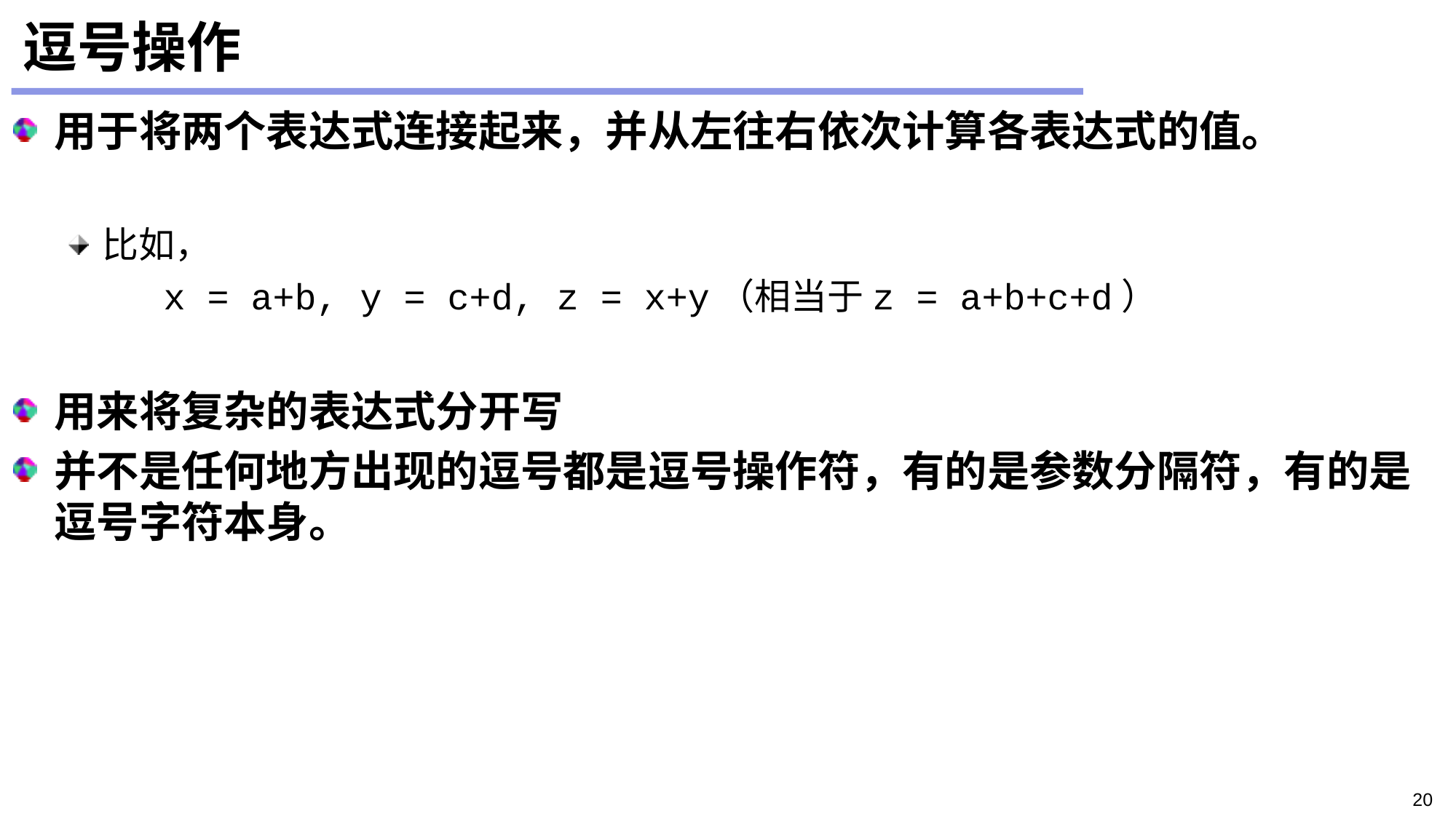

# 逗号操作
用于将两个表达式连接起来，并从左往右依次计算各表达式的值。

比如，
		x = a+b, y = c+d, z = x+y（相当于z = a+b+c+d）

用来将复杂的表达式分开写
并不是任何地方出现的逗号都是逗号操作符，有的是参数分隔符，有的是逗号字符本身。

20